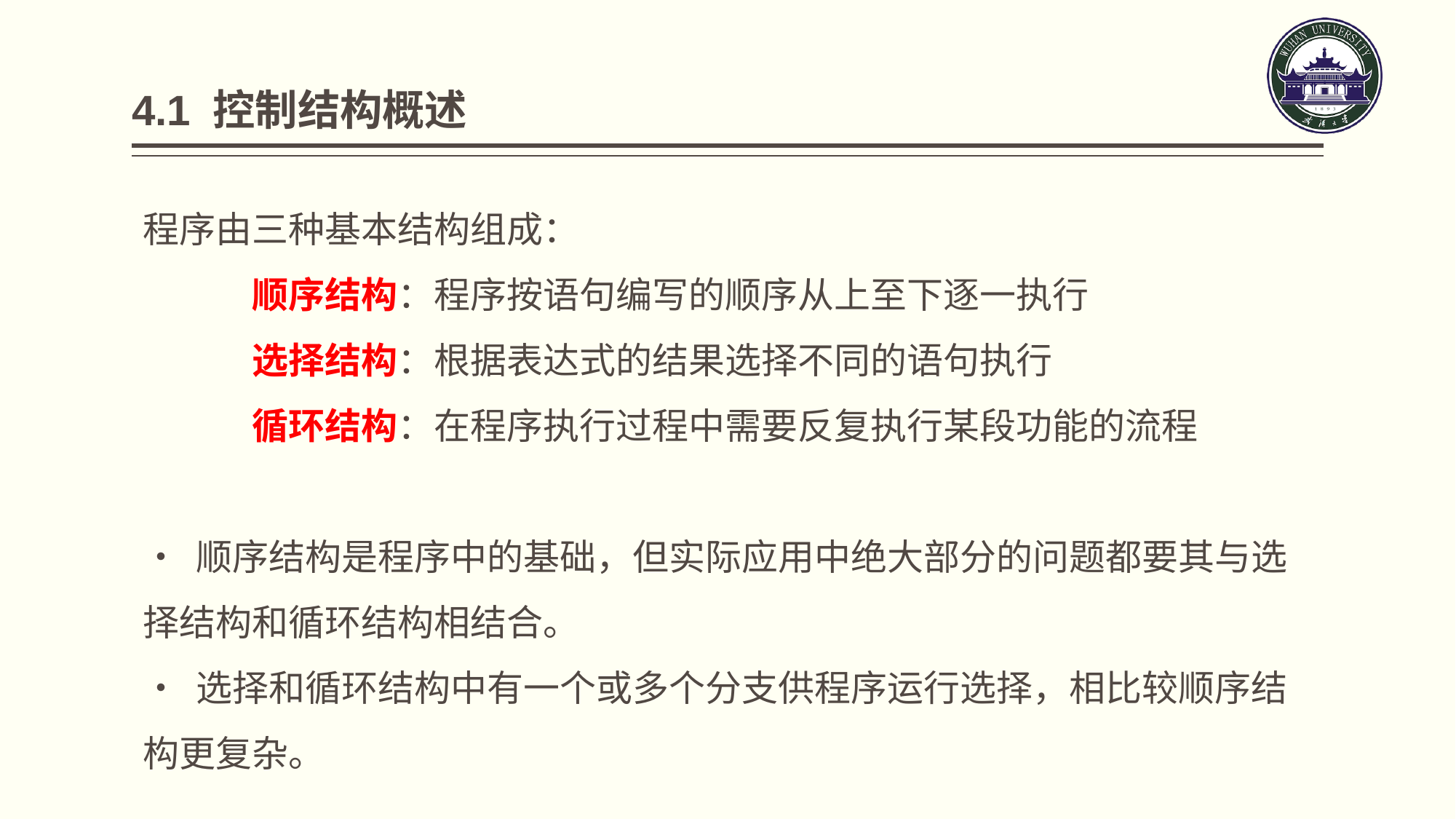

# 4.1 控制结构概述
程序由三种基本结构组成：
	顺序结构：程序按语句编写的顺序从上至下逐一执行
	选择结构：根据表达式的结果选择不同的语句执行
	循环结构：在程序执行过程中需要反复执行某段功能的流程

• 顺序结构是程序中的基础，但实际应用中绝大部分的问题都要其与选择结构和循环结构相结合。
• 选择和循环结构中有一个或多个分支供程序运行选择，相比较顺序结构更复杂。